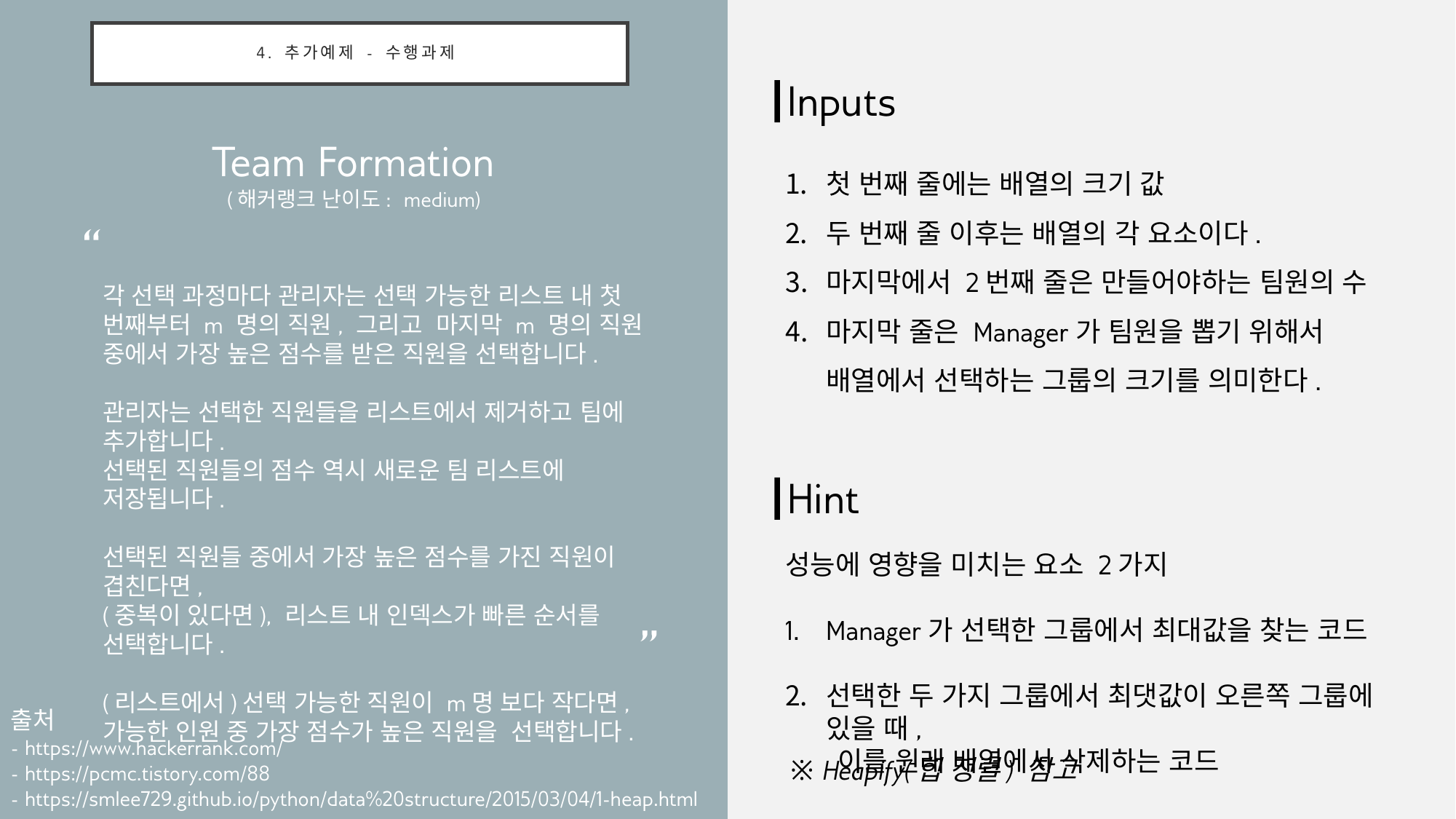

# 4. 추가예제 - 수행과제
Inputs

 Team Formation
첫 번째 줄에는 배열의 크기 값
두 번째 줄 이후는 배열의 각 요소이다.
마지막에서 2번째 줄은 만들어야하는 팀원의 수
마지막 줄은 Manager가 팀원을 뽑기 위해서 배열에서 선택하는 그룹의 크기를 의미한다.
(해커랭크 난이도:  medium)
“
각 선택 과정마다 관리자는 선택 가능한 리스트 내 첫 번째부터 m 명의 직원, 그리고  마지막 m 명의 직원 중에서 가장 높은 점수를 받은 직원을 선택합니다.

관리자는 선택한 직원들을 리스트에서 제거하고 팀에 추가합니다.
선택된 직원들의 점수 역시 새로운 팀 리스트에 저장됩니다.

선택된 직원들 중에서 가장 높은 점수를 가진 직원이 겹친다면,
(중복이 있다면), 리스트 내 인덱스가 빠른 순서를 선택합니다.

(리스트에서)선택 가능한 직원이 m명 보다 작다면,
가능한 인원 중 가장 점수가 높은 직원을  선택합니다.

Hint

성능에 영향을 미치는 요소 2가지

Manager가 선택한 그룹에서 최대값을 찾는 코드

선택한 두 가지 그룹에서 최댓값이 오른쪽 그룹에 있을 때,
      이를 원래 배열에서 삭제하는 코드
”
출처
- https://www.hackerrank.com/
- https://pcmc.tistory.com/88
- https://smlee729.github.io/python/data%20structure/2015/03/04/1-heap.html

※ Heapify(힙 정렬) 참고